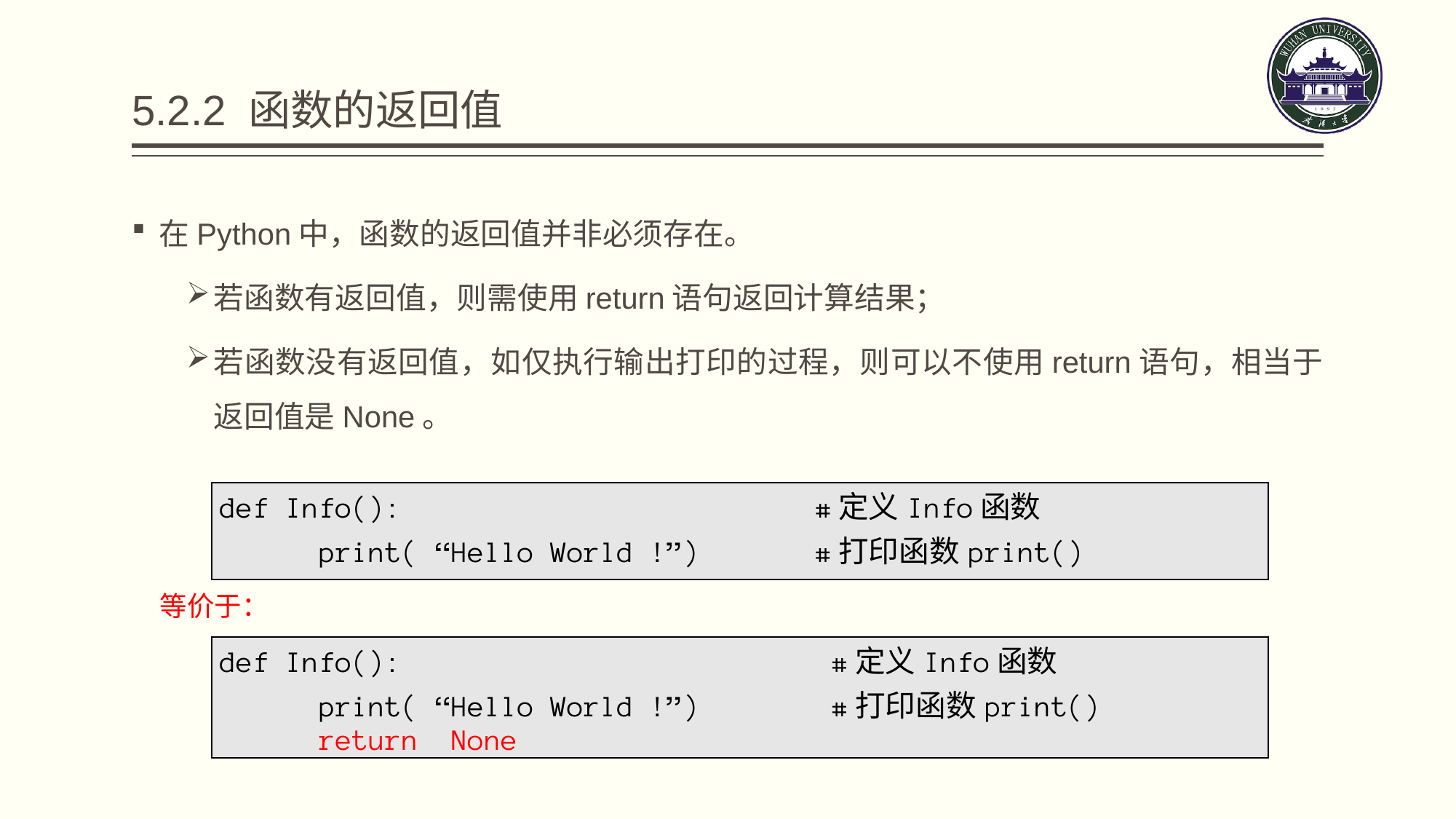

# 5.2.2 函数的返回值
在Python中，函数的返回值并非必须存在。
若函数有返回值，则需使用return语句返回计算结果；
若函数没有返回值，如仅执行输出打印的过程，则可以不使用return语句，相当于返回值是None。
| def Info(): #定义Info函数 print( “Hello World !”) #打印函数print() |
| --- |
等价于：
| def Info(): #定义Info函数 print( “Hello World !”) #打印函数print() return None |
| --- |